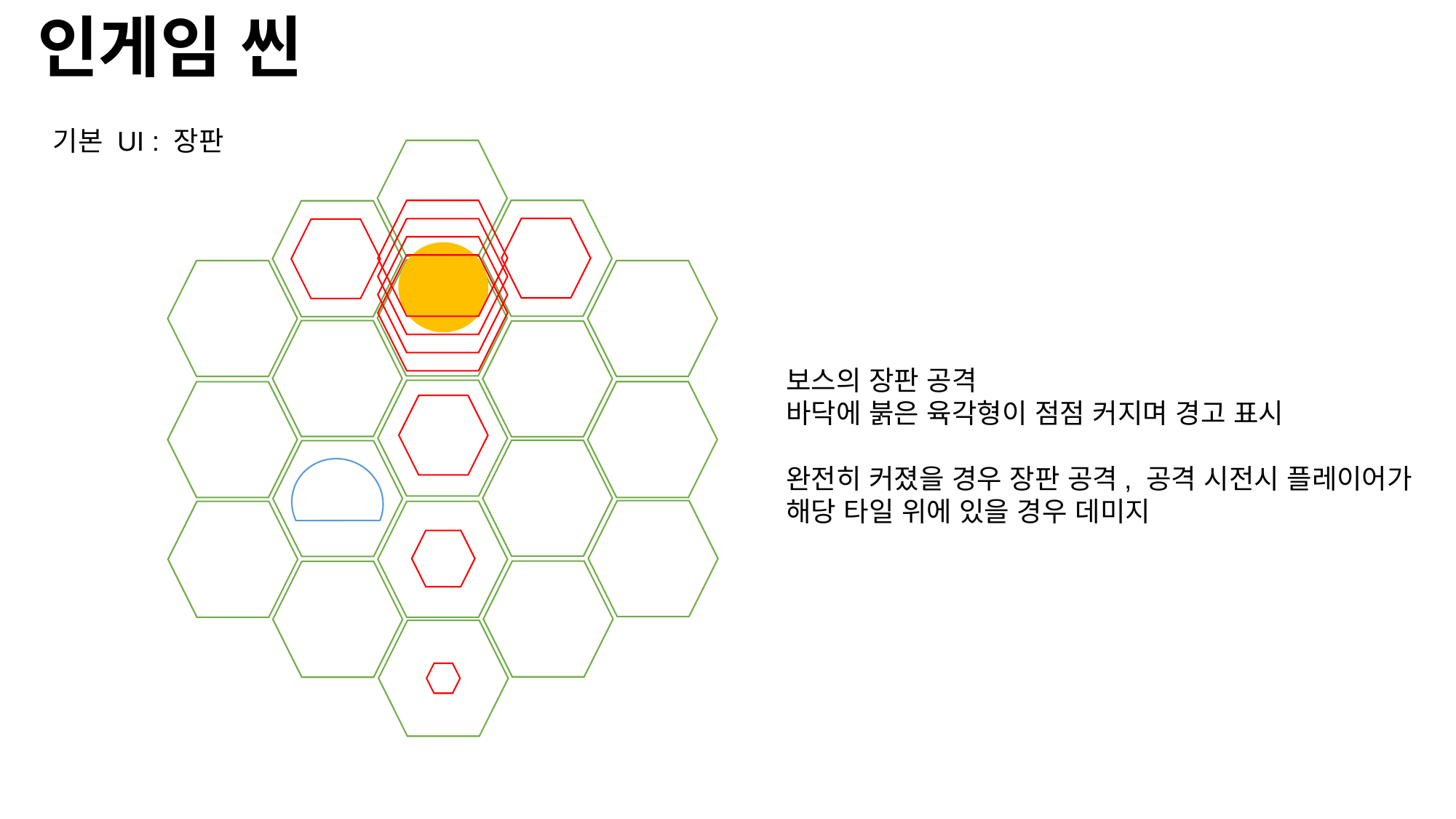

인게임 씬
기본 UI : 장판

보스의 장판 공격
바닥에 붉은 육각형이 점점 커지며 경고 표시

완전히 커졌을 경우 장판 공격, 공격 시전시 플레이어가
해당 타일 위에 있을 경우 데미지